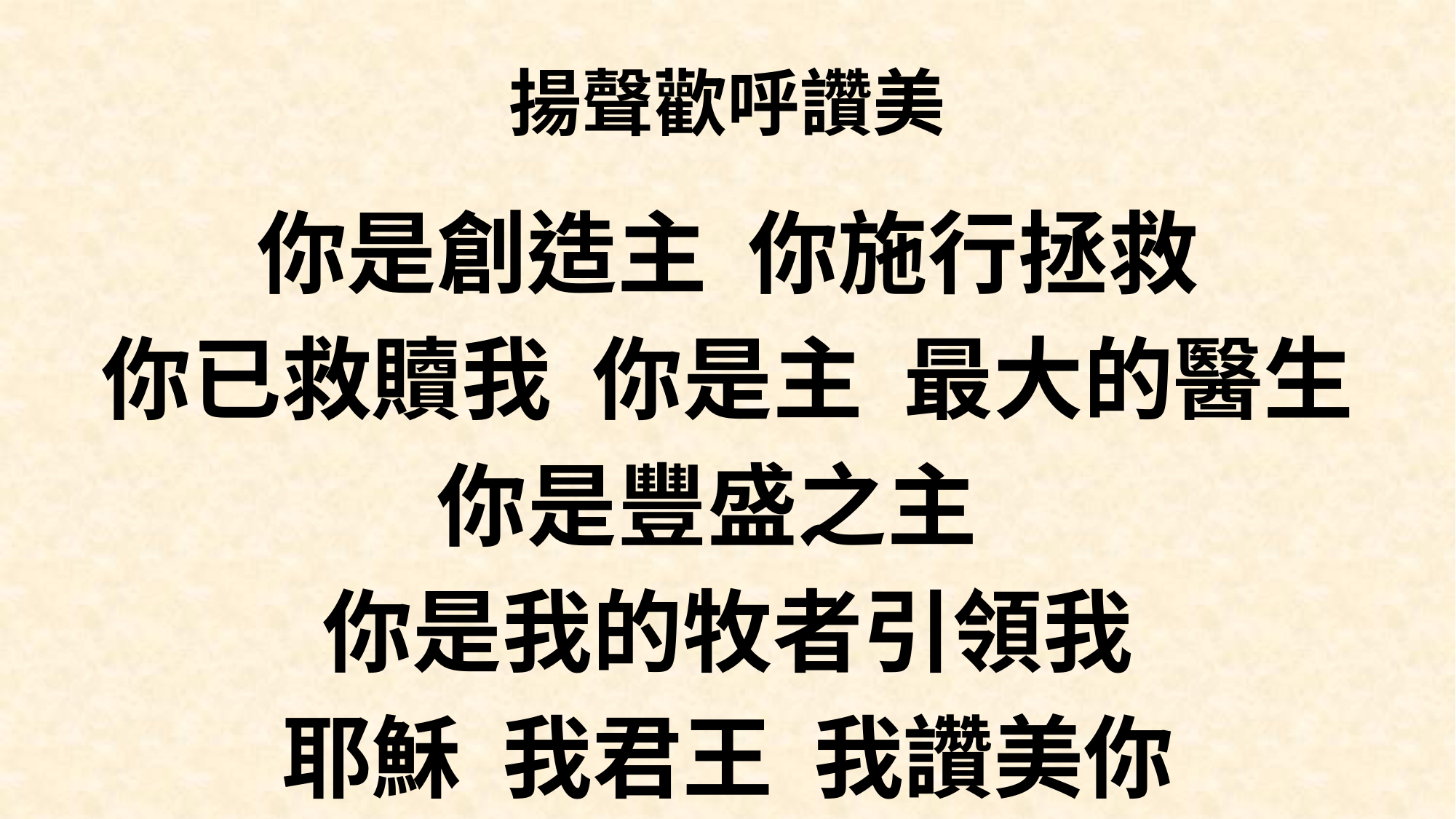

# 揚聲歡呼讚美
你是創造主  你施行拯救
你已救贖我  你是主  最大的醫生
你是豐盛之主
你是我的牧者引領我
耶穌  我君王  我讚美你